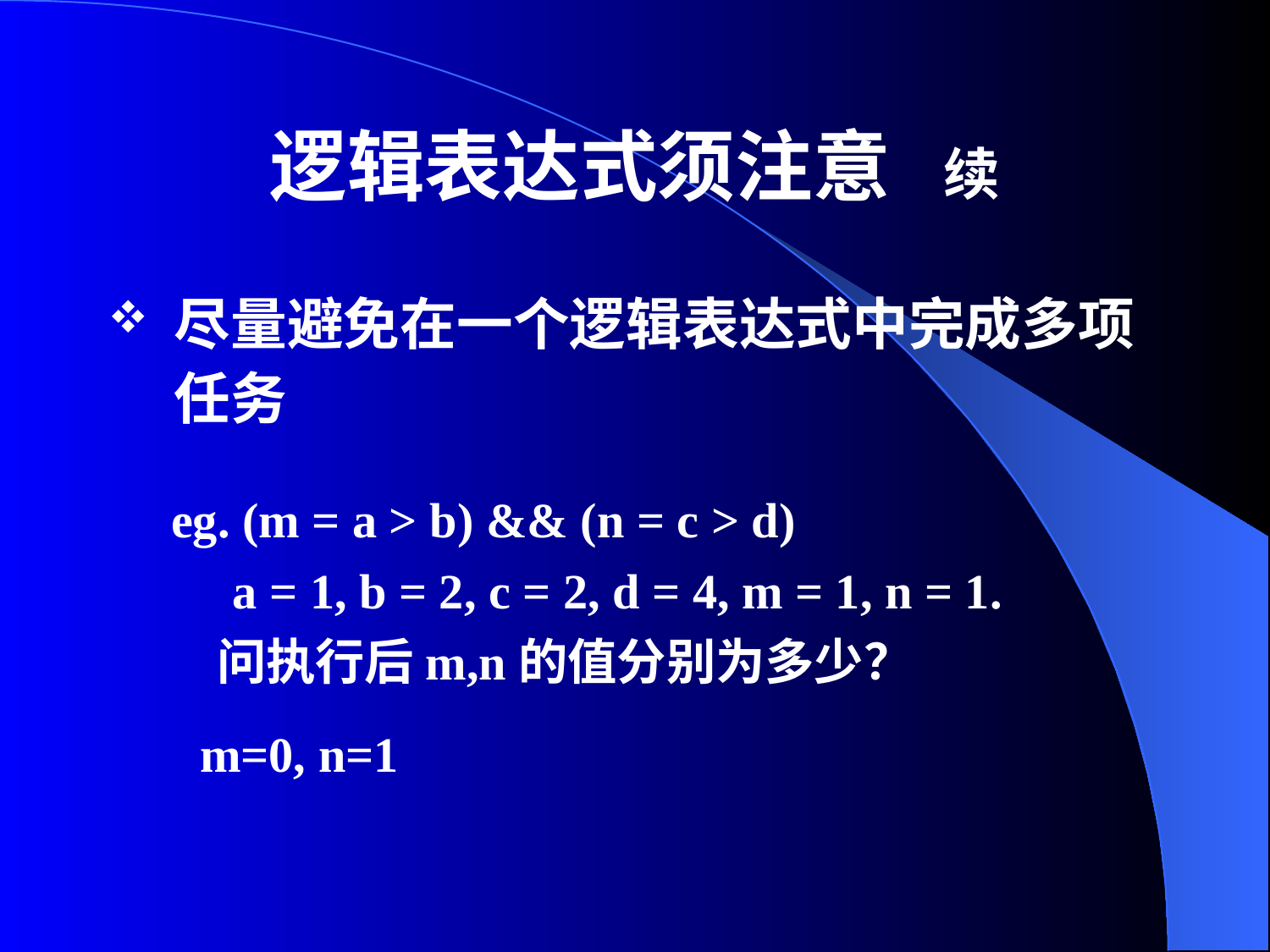

# 逻辑表达式须注意   续
尽量避免在一个逻辑表达式中完成多项任务
eg. (m = a > b) && (n = c > d)
     a = 1, b = 2, c = 2, d = 4, m = 1, n = 1.
   问执行后m,n的值分别为多少？
m=0, n=1